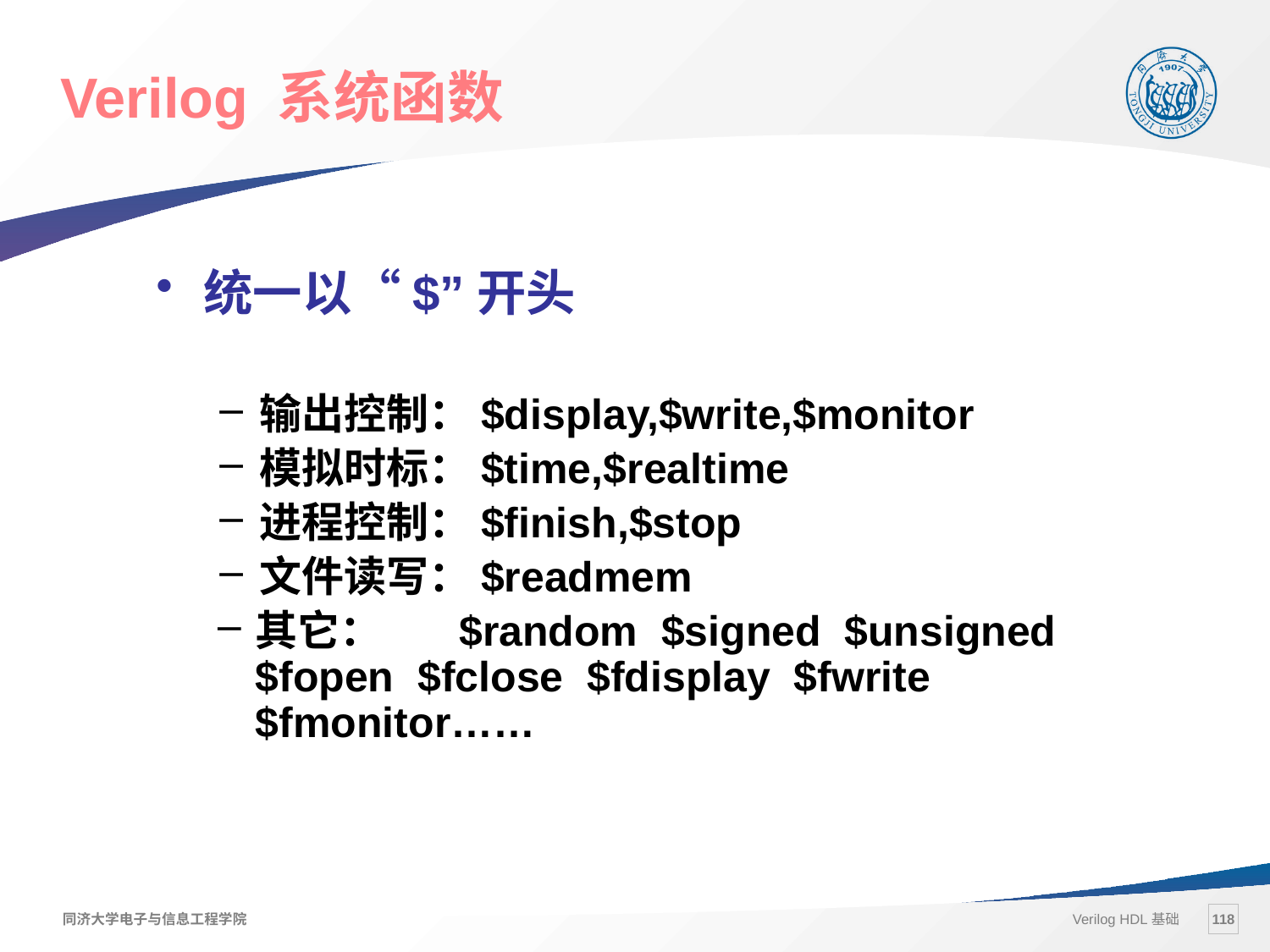

# Verilog 系统函数
统一以“$”开头

输出控制：$display,$write,$monitor
模拟时标：$time,$realtime
进程控制：$finish,$stop
文件读写：$readmem
其它：       $random  $signed  $unsigned          $fopen  $fclose  $fdisplay  $fwrite  $fmonitor……